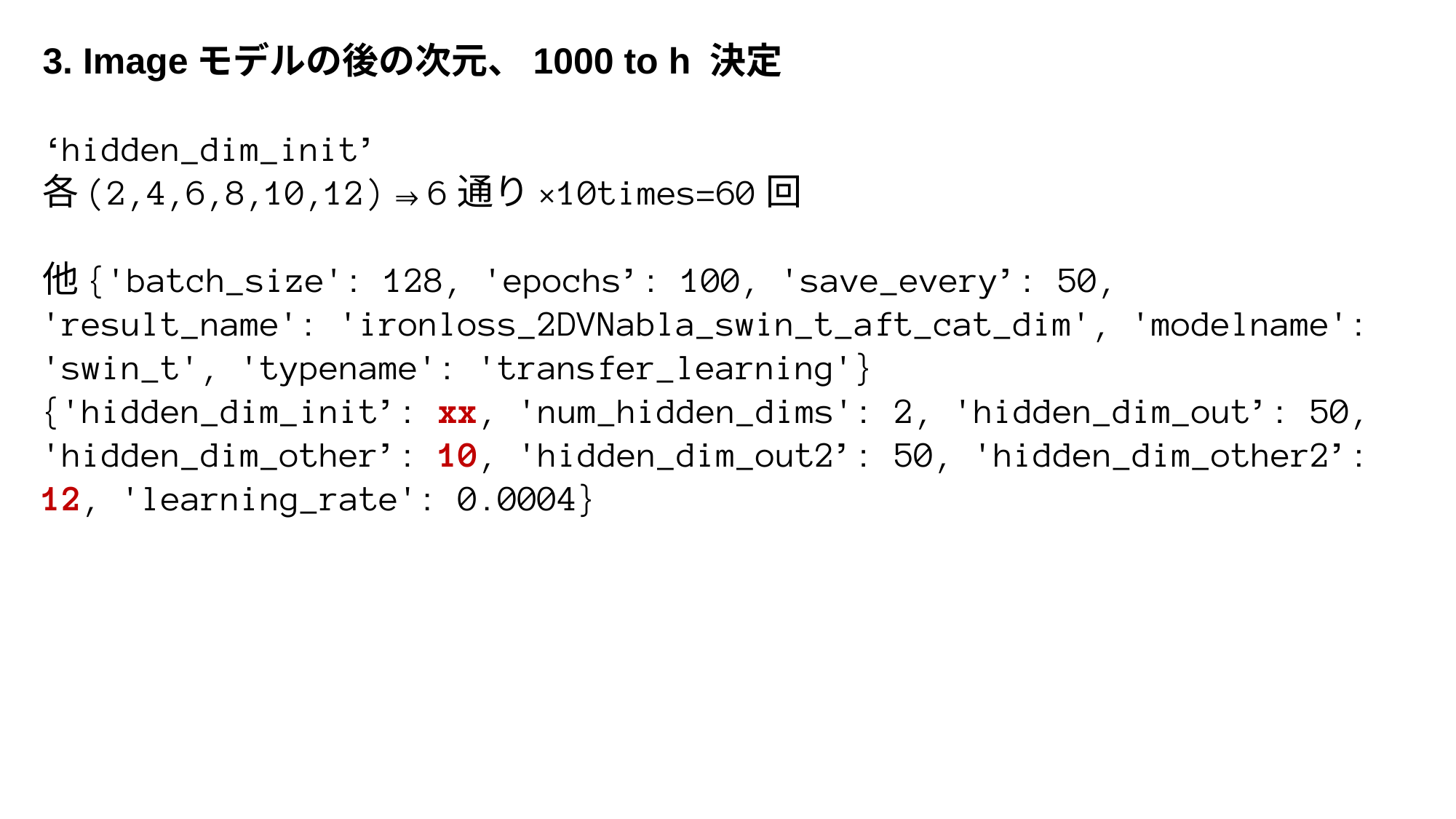

3. Imageモデルの後の次元、1000 to h 決定

‘hidden_dim_init’
各(2,4,6,8,10,12)⇒6通り×10times=60回

他{'batch_size': 128, 'epochs’: 100, 'save_every’: 50, 'result_name': 'ironloss_2DVNabla_swin_t_aft_cat_dim', 'modelname': 'swin_t', 'typename': 'transfer_learning'}
{'hidden_dim_init’: xx, 'num_hidden_dims': 2, 'hidden_dim_out’: 50, 'hidden_dim_other’: 10, 'hidden_dim_out2’: 50, 'hidden_dim_other2’: 12, 'learning_rate': 0.0004}